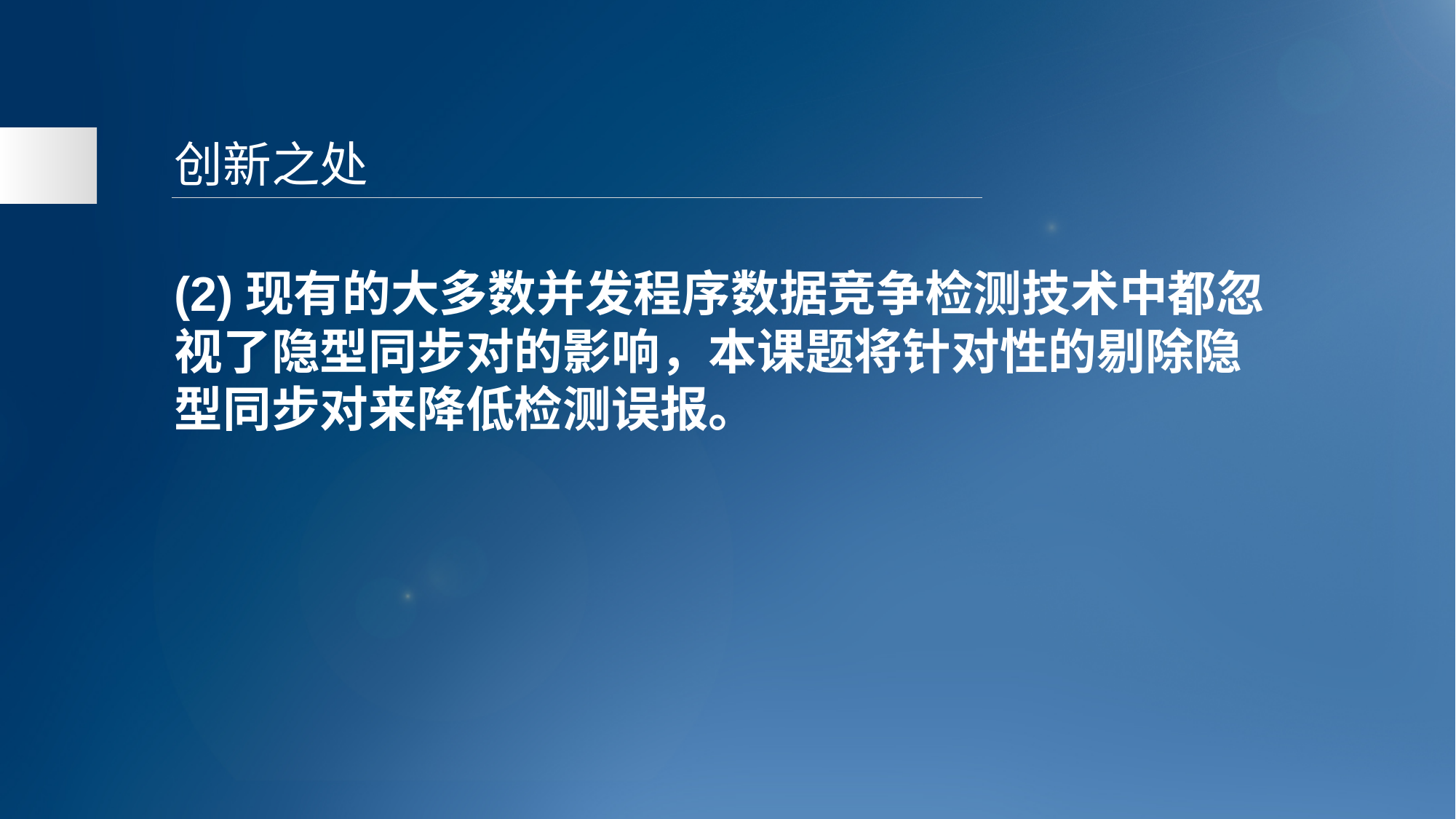

创新之处
(2)现有的大多数并发程序数据竞争检测技术中都忽视了隐型同步对的影响，本课题将针对性的剔除隐型同步对来降低检测误报。